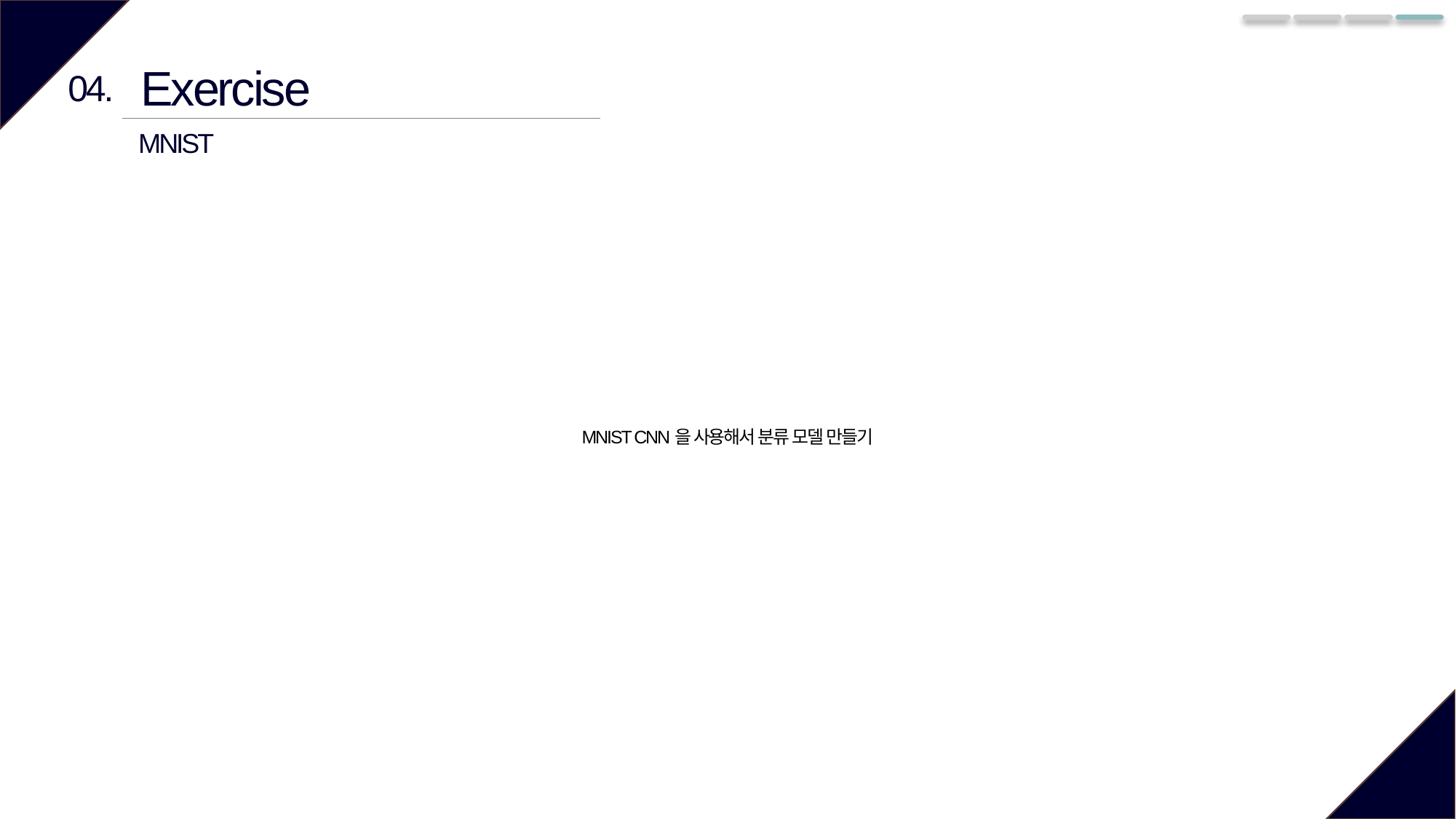

Exercise
04.
MNIST
MNIST CNN을 사용해서 분류 모델 만들기